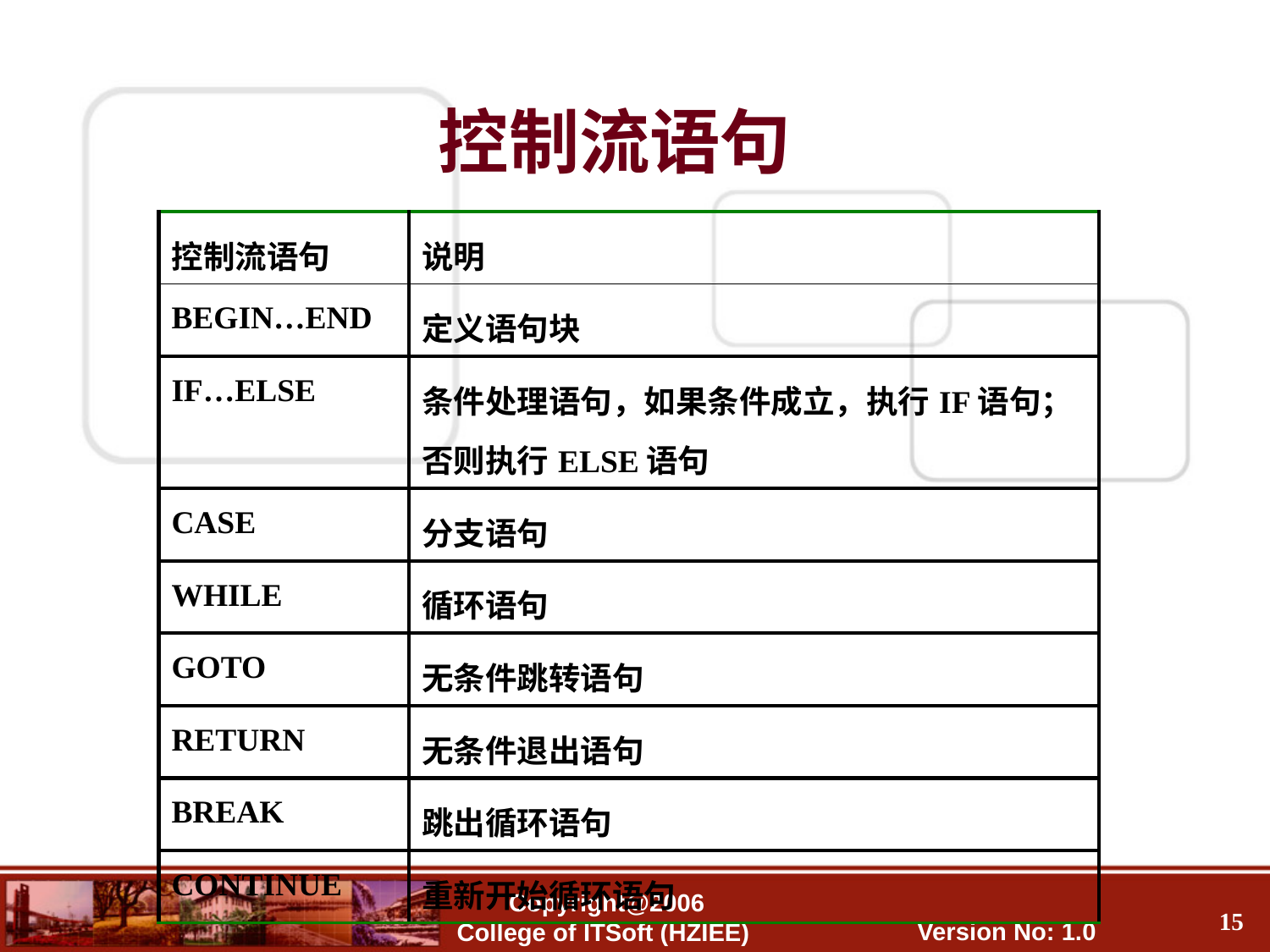

# 控制流语句
| 控制流语句 | 说明 |
| --- | --- |
| BEGIN…END | 定义语句块 |
| IF…ELSE | 条件处理语句，如果条件成立，执行IF语句；否则执行ELSE语句 |
| CASE | 分支语句 |
| WHILE | 循环语句 |
| GOTO | 无条件跳转语句 |
| RETURN | 无条件退出语句 |
| BREAK | 跳出循环语句 |
| CONTINUE | 重新开始循环语句 |